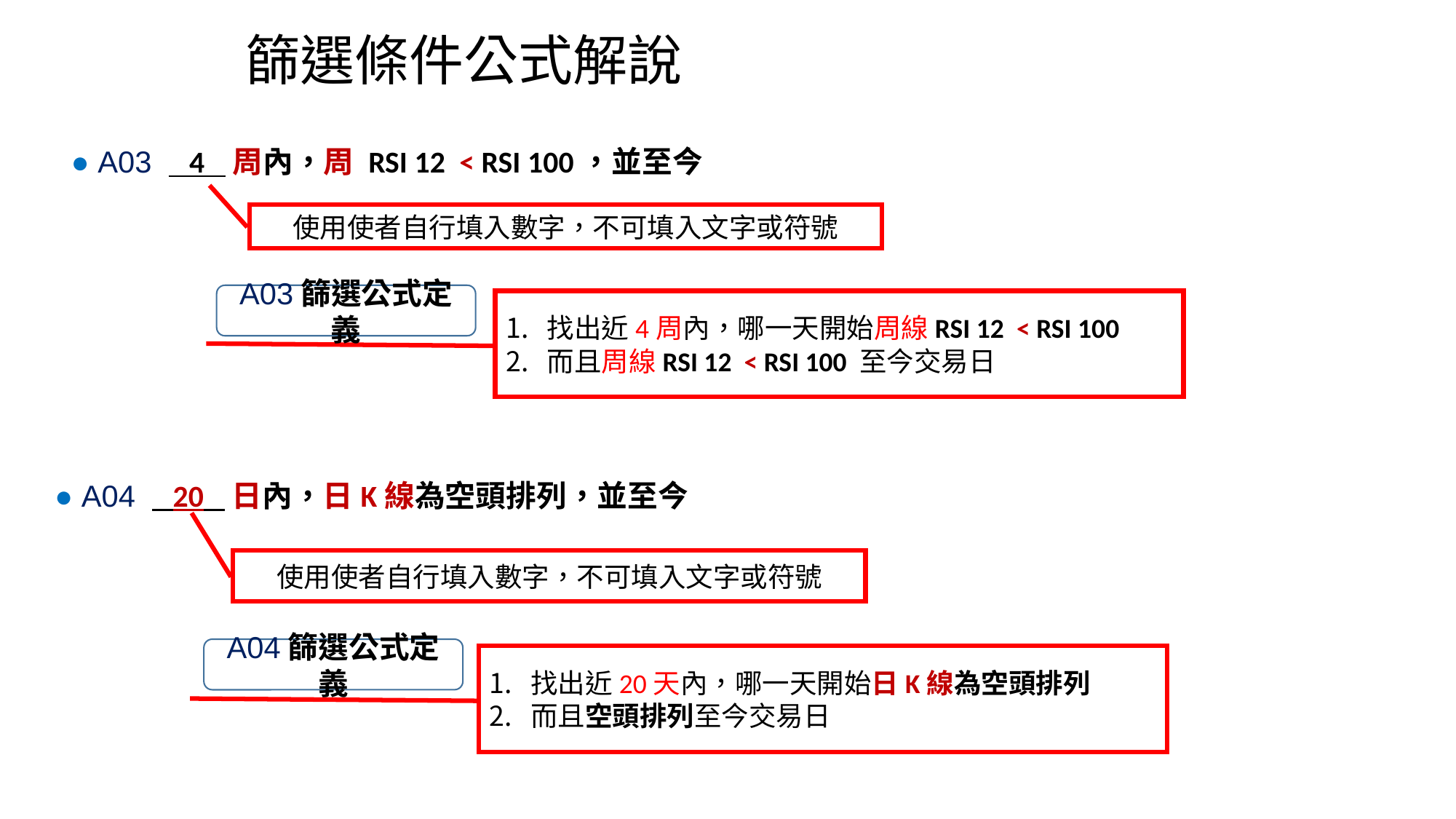

篩選條件公式解說
● A03     4   周內，周 RSI 12  < RSI 100，並至今
使用使者自行填入數字，不可填入文字或符號
A03篩選公式定義
找出近4周內，哪一天開始周線RSI 12  < RSI 100
而且周線RSI 12  < RSI 100 至今交易日
● A04     20   日內，日K線為空頭排列，並至今
使用使者自行填入數字，不可填入文字或符號
A04篩選公式定義
找出近20天內，哪一天開始日K線為空頭排列
而且空頭排列至今交易日